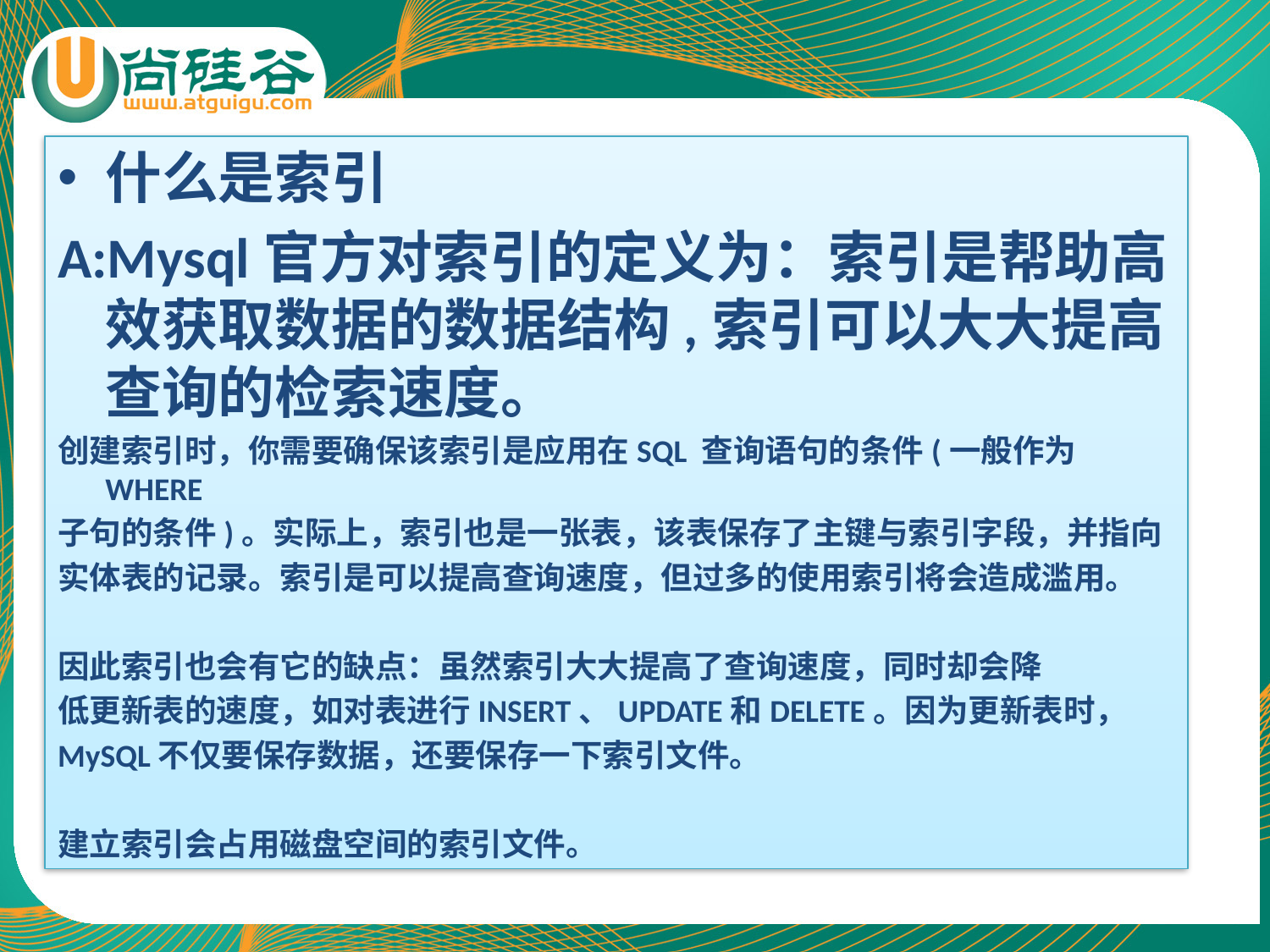

什么是索引
A:Mysql官方对索引的定义为：索引是帮助高效获取数据的数据结构,索引可以大大提高查询的检索速度。
创建索引时，你需要确保该索引是应用在SQL 查询语句的条件(一般作为WHERE
子句的条件)。实际上，索引也是一张表，该表保存了主键与索引字段，并指向
实体表的记录。索引是可以提高查询速度，但过多的使用索引将会造成滥用。

因此索引也会有它的缺点：虽然索引大大提高了查询速度，同时却会降
低更新表的速度，如对表进行INSERT、UPDATE和DELETE。因为更新表时，
MySQL不仅要保存数据，还要保存一下索引文件。

建立索引会占用磁盘空间的索引文件。